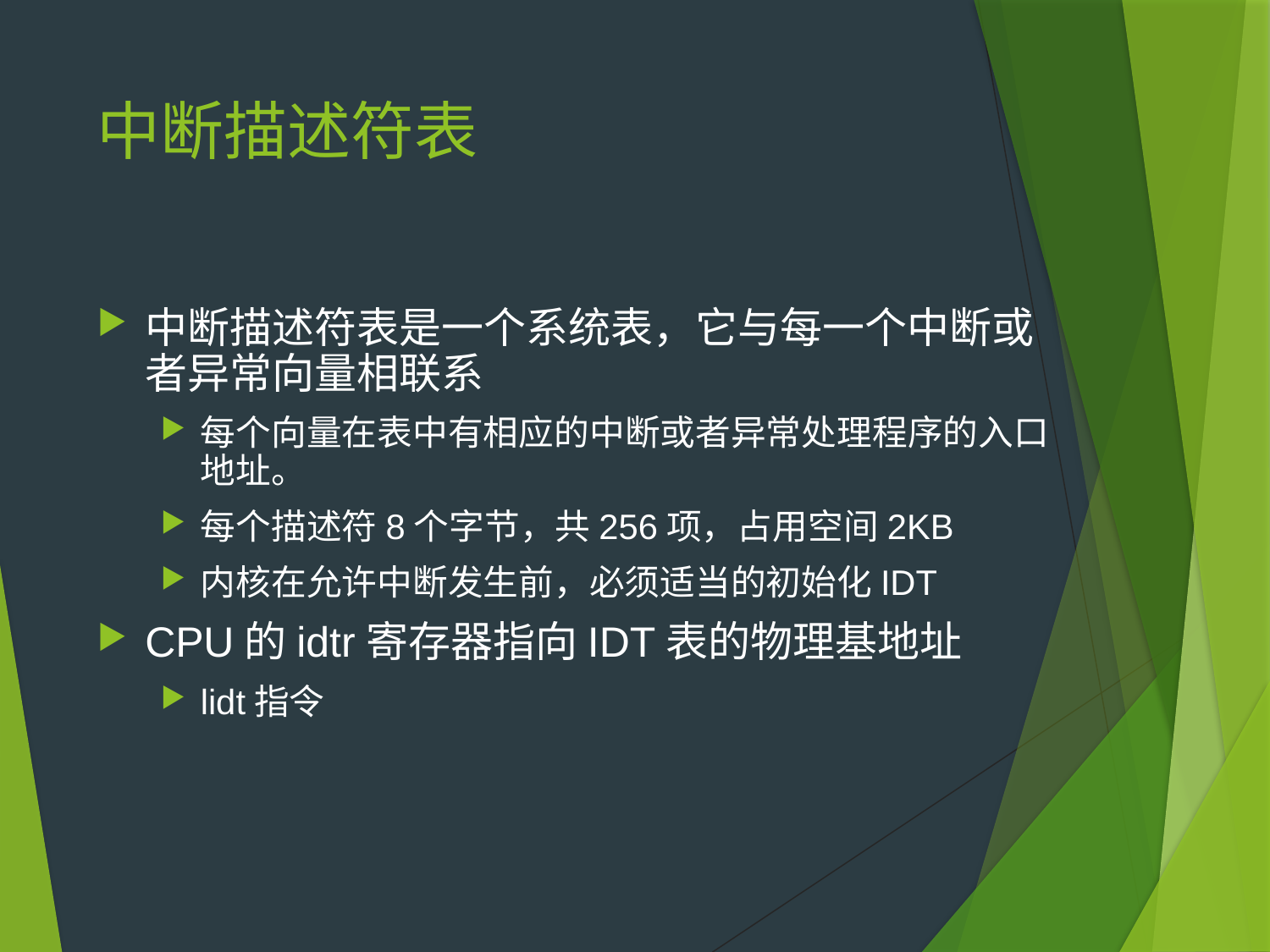

# 中断描述符表
中断描述符表是一个系统表，它与每一个中断或者异常向量相联系
每个向量在表中有相应的中断或者异常处理程序的入口地址。
每个描述符8个字节，共256项，占用空间2KB
内核在允许中断发生前，必须适当的初始化IDT
CPU的idtr寄存器指向IDT表的物理基地址
lidt指令